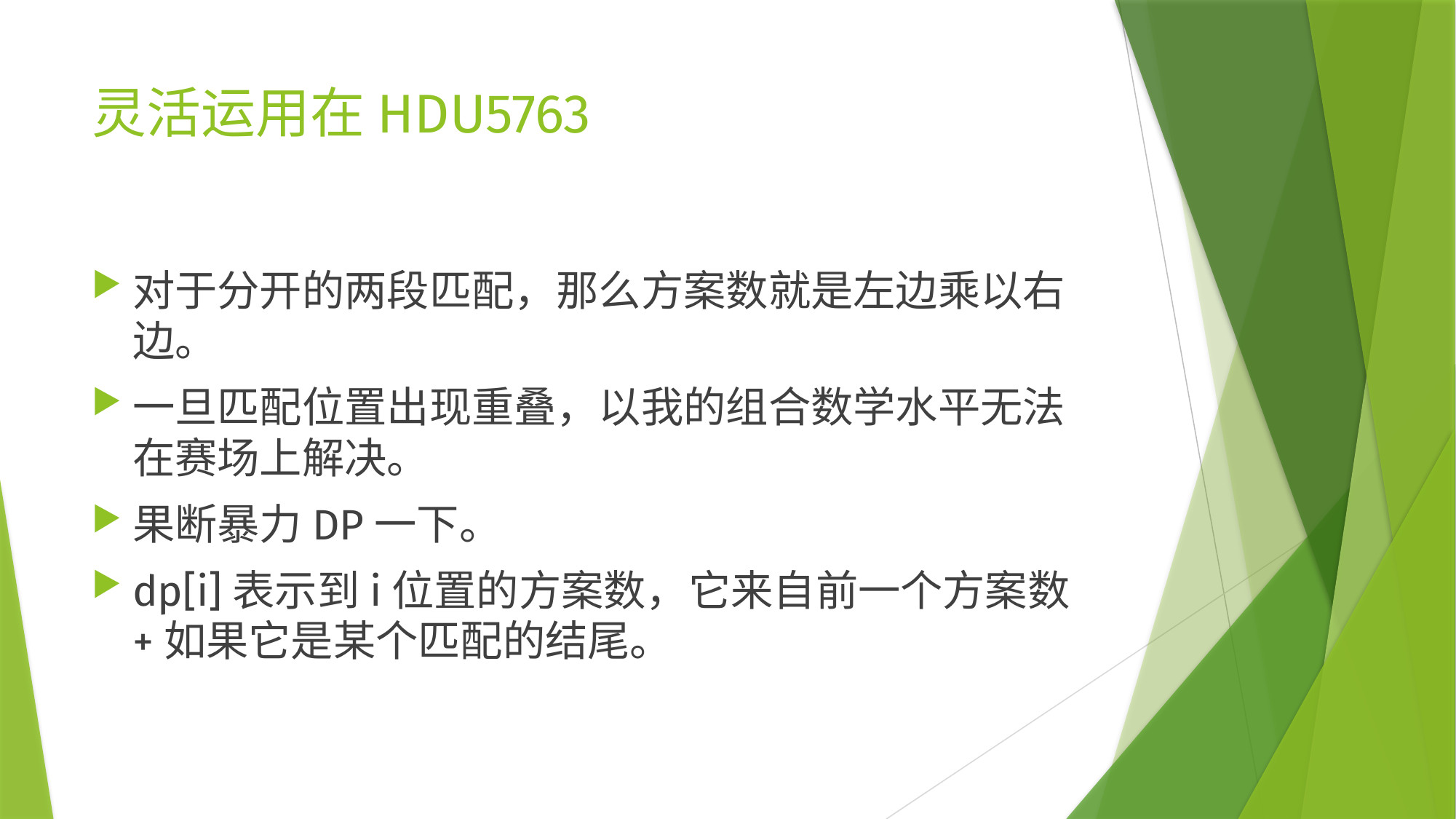

# 灵活运用在HDU5763
对于分开的两段匹配，那么方案数就是左边乘以右边。
一旦匹配位置出现重叠，以我的组合数学水平无法在赛场上解决。
果断暴力DP一下。
dp[i]表示到i位置的方案数，它来自前一个方案数+如果它是某个匹配的结尾。